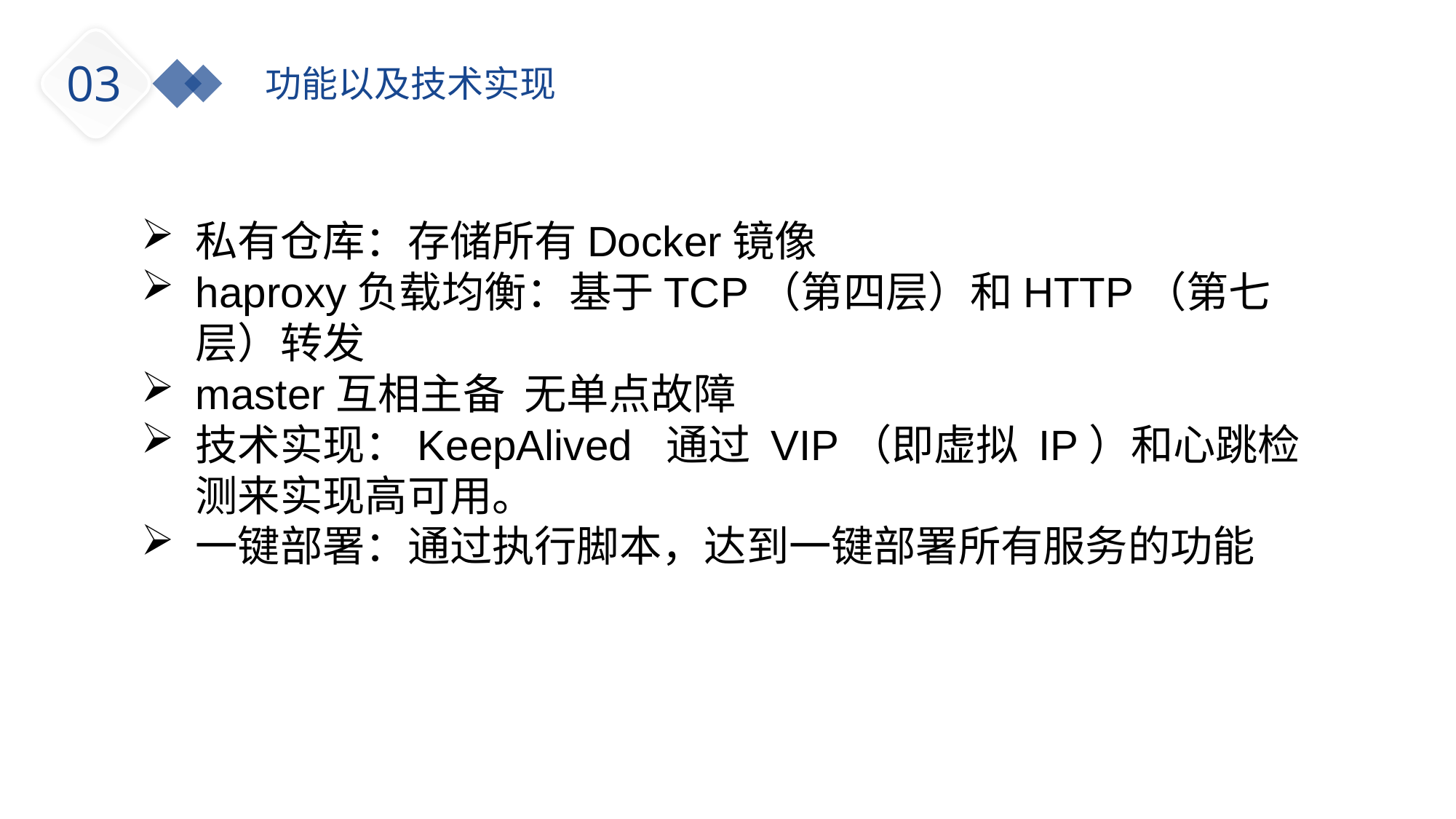

03
功能以及技术实现

私有仓库：存储所有Docker镜像
haproxy负载均衡：基于TCP（第四层）和HTTP（第七层）转发
master互相主备  无单点故障
技术实现：KeepAlived  通过 VIP（即虚拟 IP）和心跳检测来实现高可用。
一键部署：通过执行脚本，达到一键部署所有服务的功能